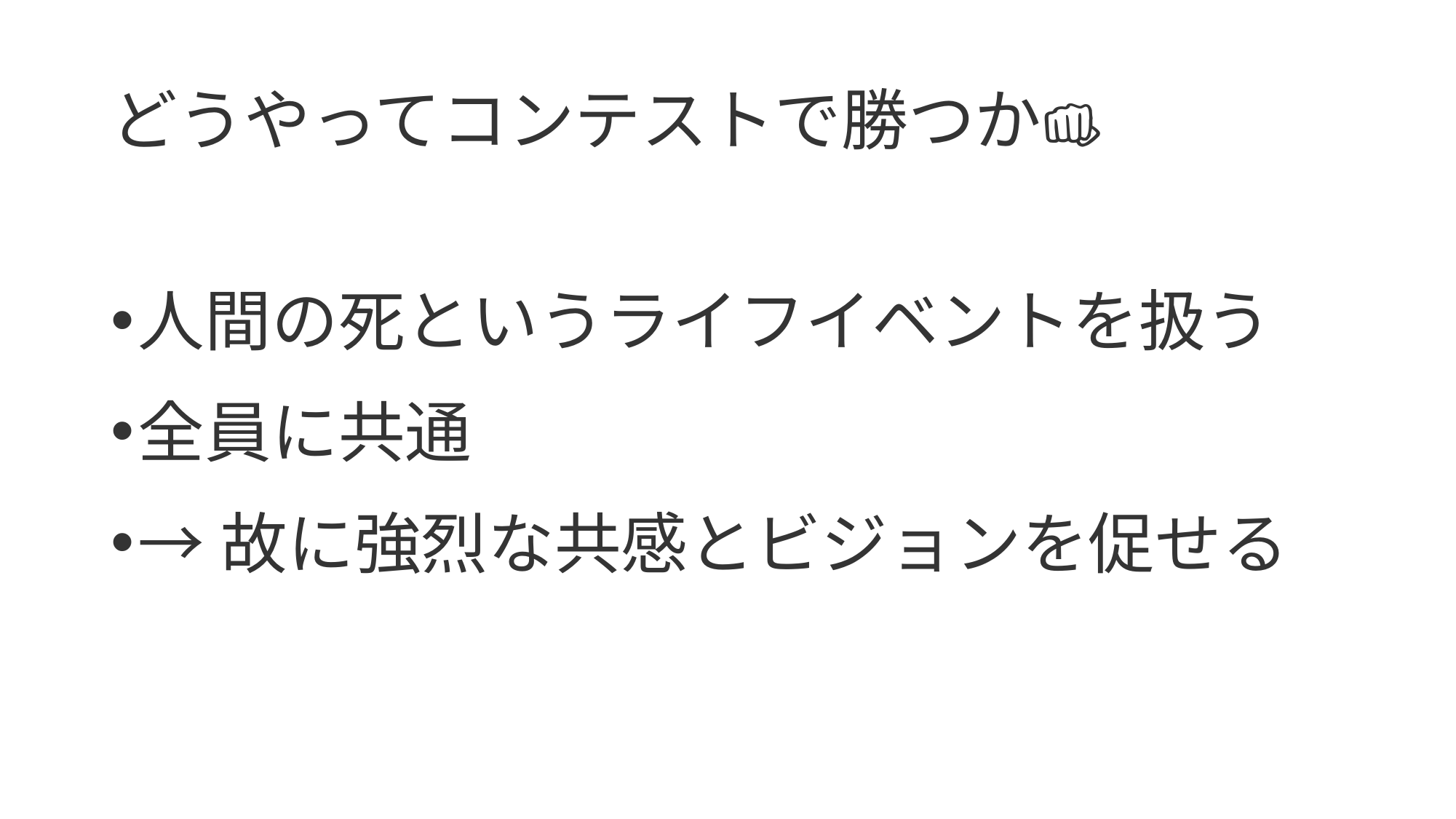

# どうやってコンテストで勝つか👊
人間の死というライフイベントを扱う
全員に共通
→故に強烈な共感とビジョンを促せる